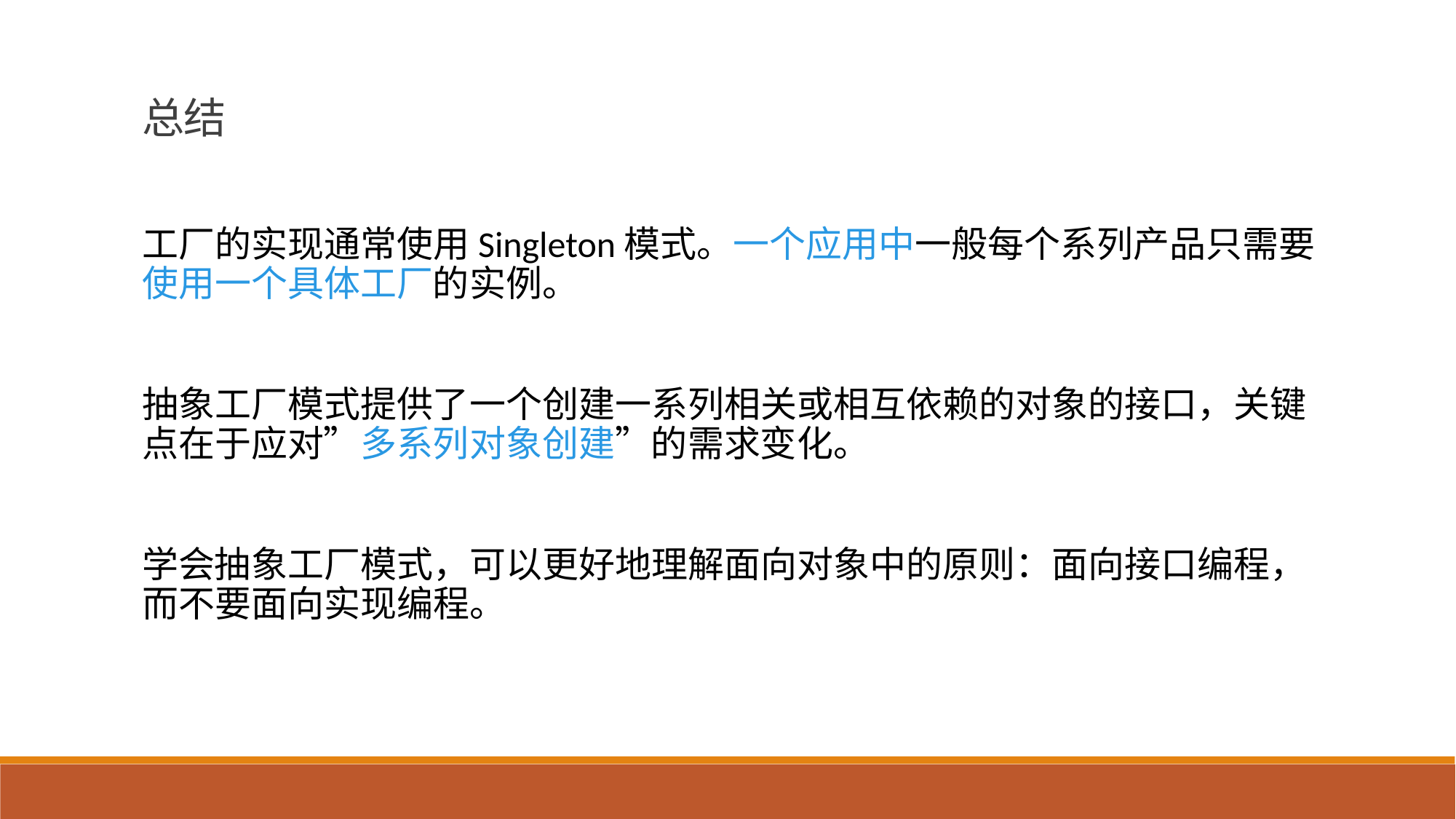

总结
工厂的实现通常使用Singleton模式。一个应用中一般每个系列产品只需要使用一个具体工厂的实例。

抽象工厂模式提供了一个创建一系列相关或相互依赖的对象的接口，关键点在于应对”多系列对象创建”的需求变化。

学会抽象工厂模式，可以更好地理解面向对象中的原则：面向接口编程，而不要面向实现编程。